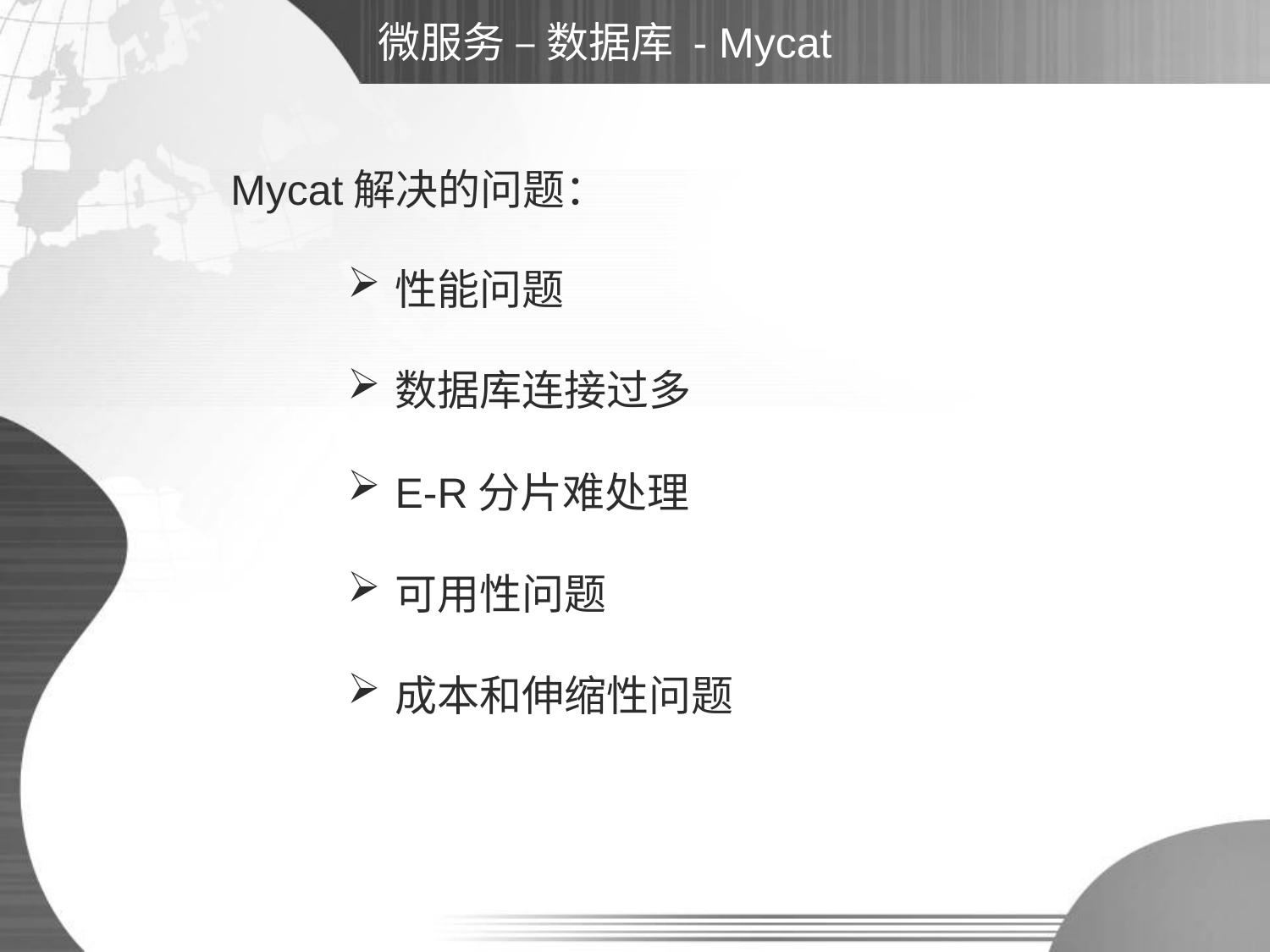

# 微服务 – 数据库 - Mycat
       Mycat解决的问题：
性能问题

数据库连接过多

E-R分片难处理

可用性问题

成本和伸缩性问题